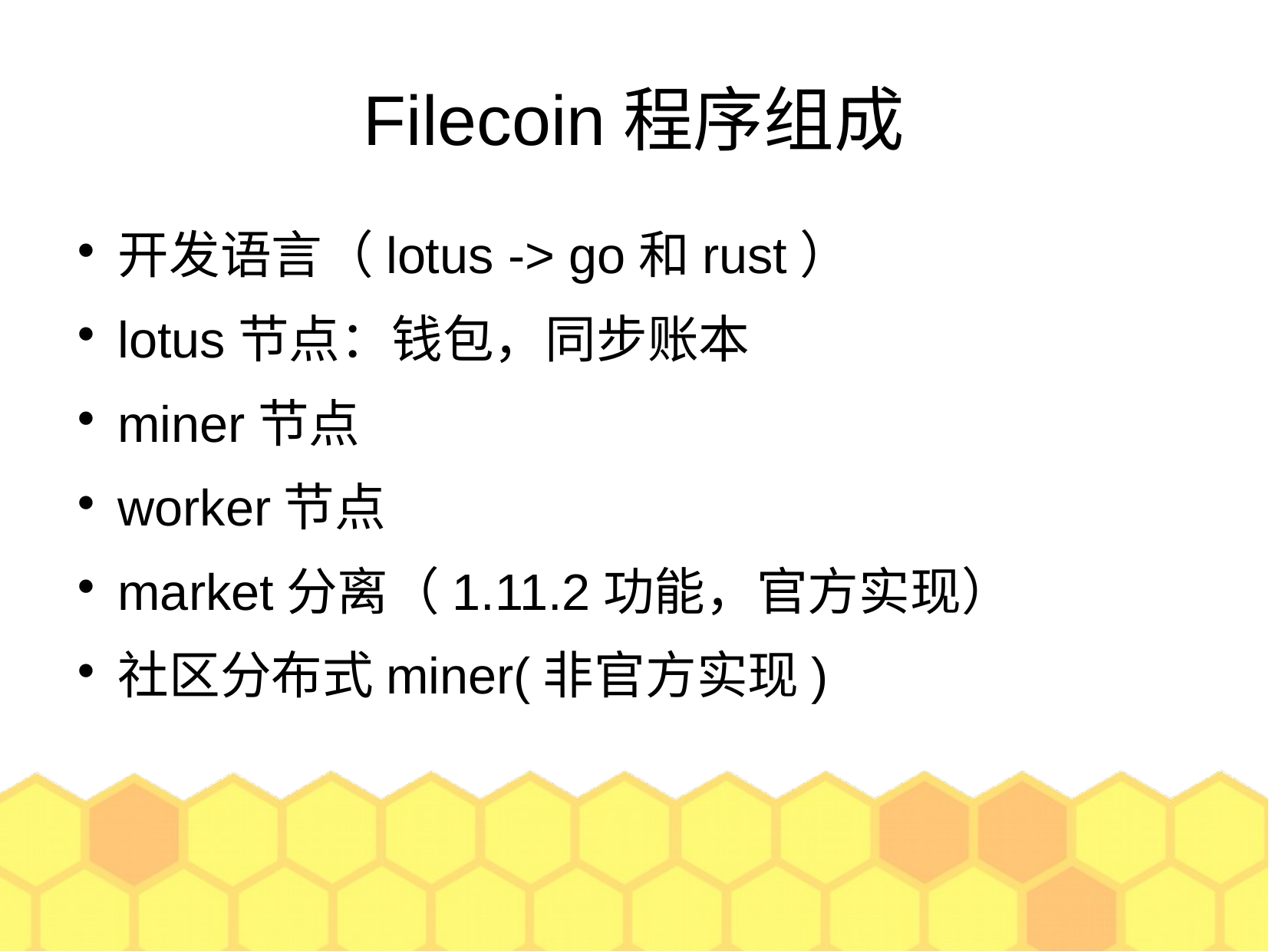

Filecoin程序组成
开发语言（lotus -> go和rust）
lotus节点：钱包，同步账本
miner节点
worker节点
market分离（1.11.2功能，官方实现）
社区分布式miner(非官方实现)